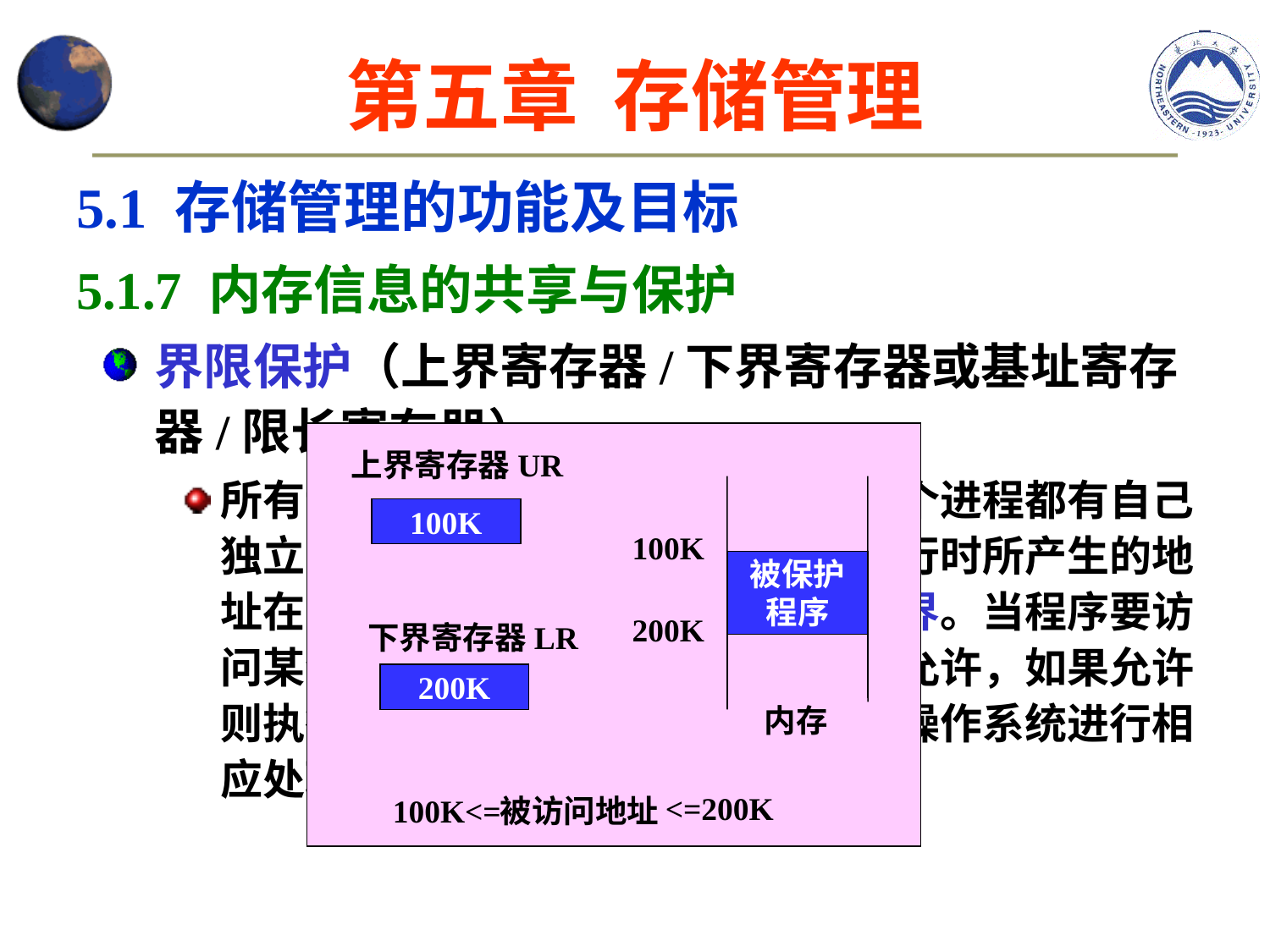

第五章  存储管理
5.1 存储管理的功能及目标
5.1.7 内存信息的共享与保护
界限保护（上界寄存器/下界寄存器或基址寄存器/限长寄存器）
所有访问地址必须在上下界之间；每个进程都有自己独立的进程空间，如果一个进程在运行时所产生的地址在其地址空间之外，则发生地址越界。当程序要访问某个内存单元时，由硬件检查是否允许，如果允许则执行，否则产生地址越界中断，由操作系统进行相应处理。

上界寄存器UR

100K
100K
被保护
程序
200K
下界寄存器LR
200K
内存
<=200K
被访问地址
100K<=